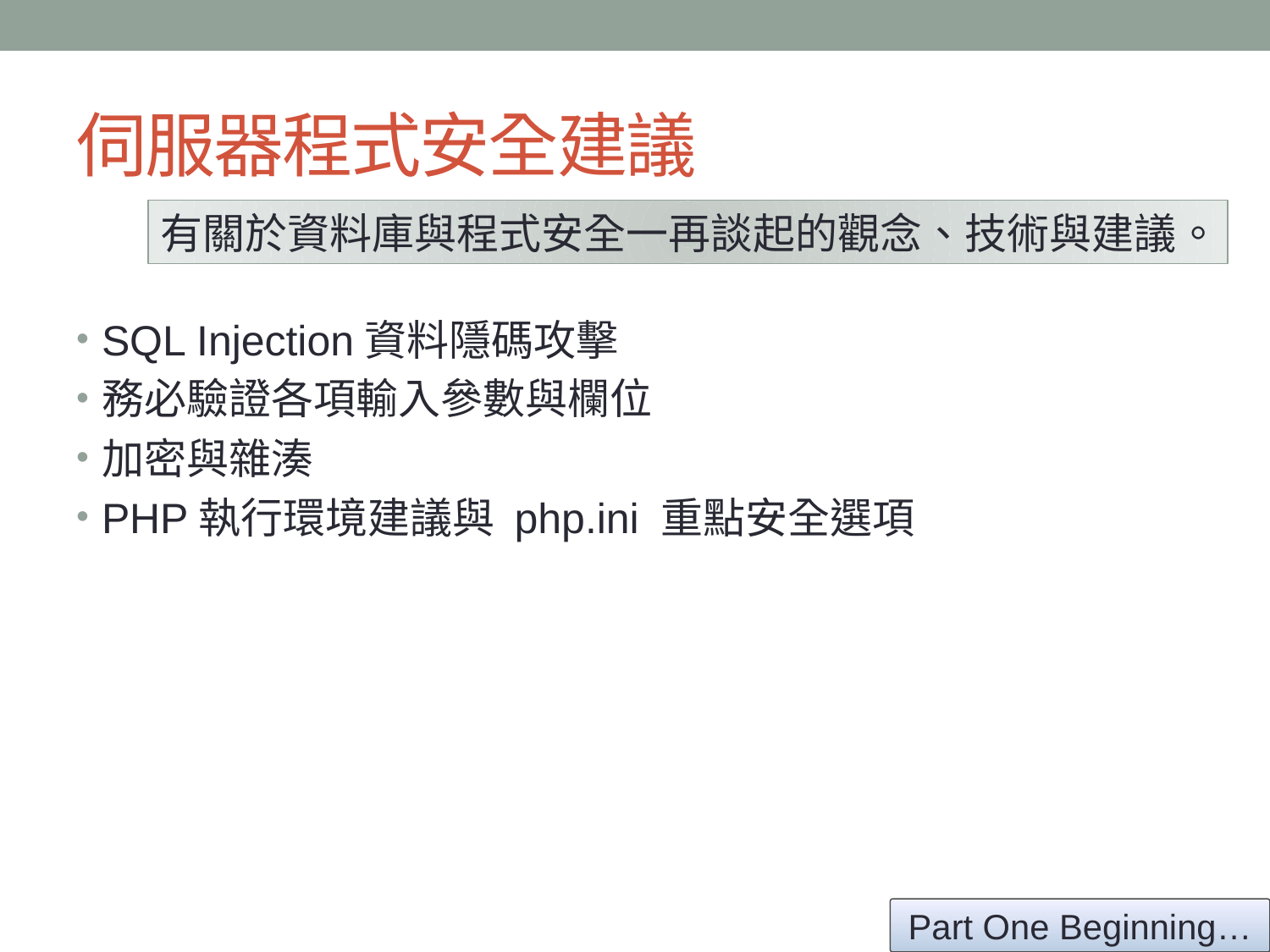

# 伺服器程式安全建議
有關於資料庫與程式安全一再談起的觀念、技術與建議。
SQL Injection資料隱碼攻擊
務必驗證各項輸入參數與欄位
加密與雜湊
PHP執行環境建議與 php.ini 重點安全選項
Part One Beginning…